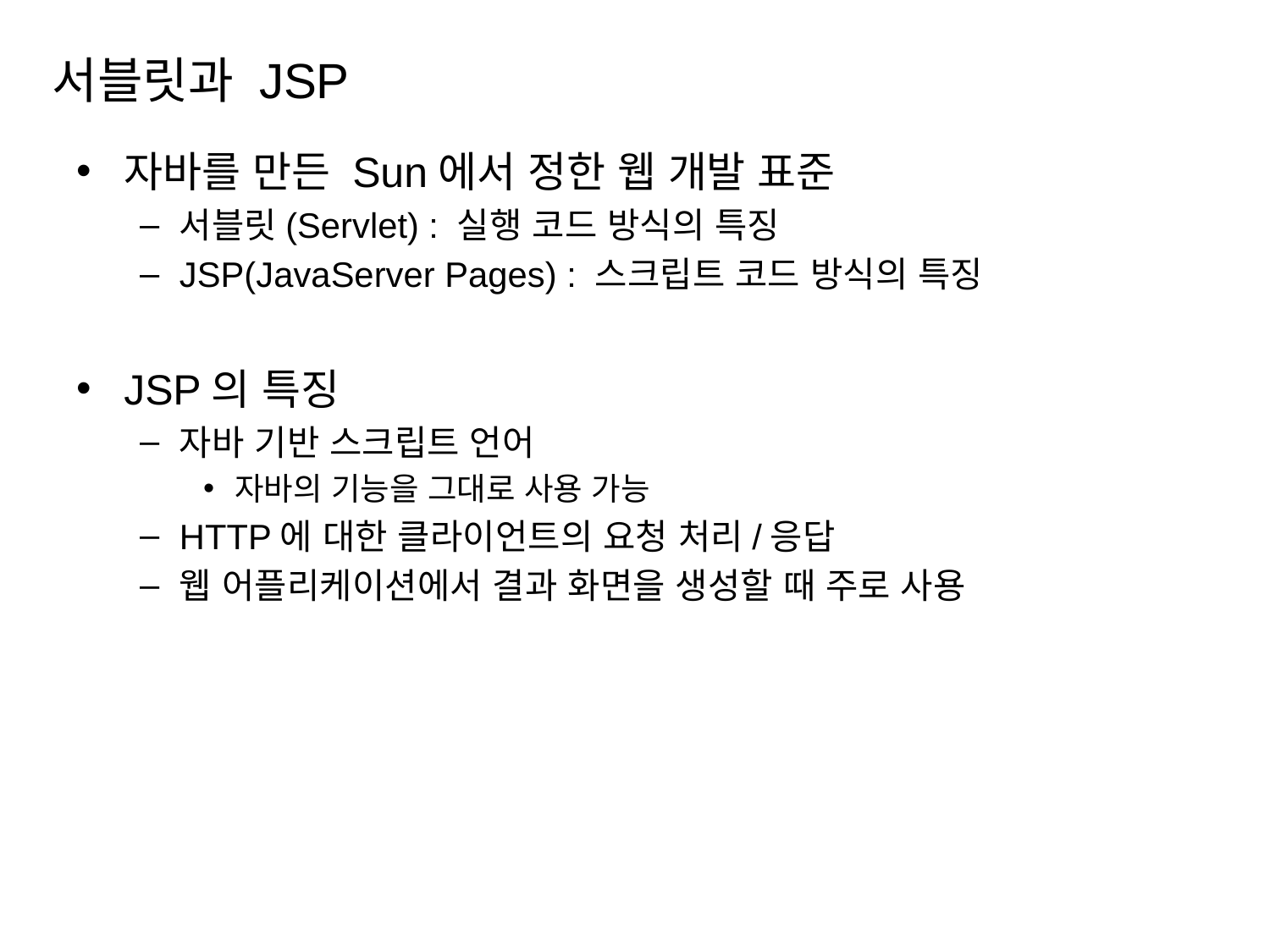

# 서블릿과 JSP
자바를 만든 Sun에서 정한 웹 개발 표준
서블릿(Servlet) : 실행 코드 방식의 특징
JSP(JavaServer Pages) : 스크립트 코드 방식의 특징

JSP의 특징
자바 기반 스크립트 언어
자바의 기능을 그대로 사용 가능
HTTP에 대한 클라이언트의 요청 처리/응답
웹 어플리케이션에서 결과 화면을 생성할 때 주로 사용